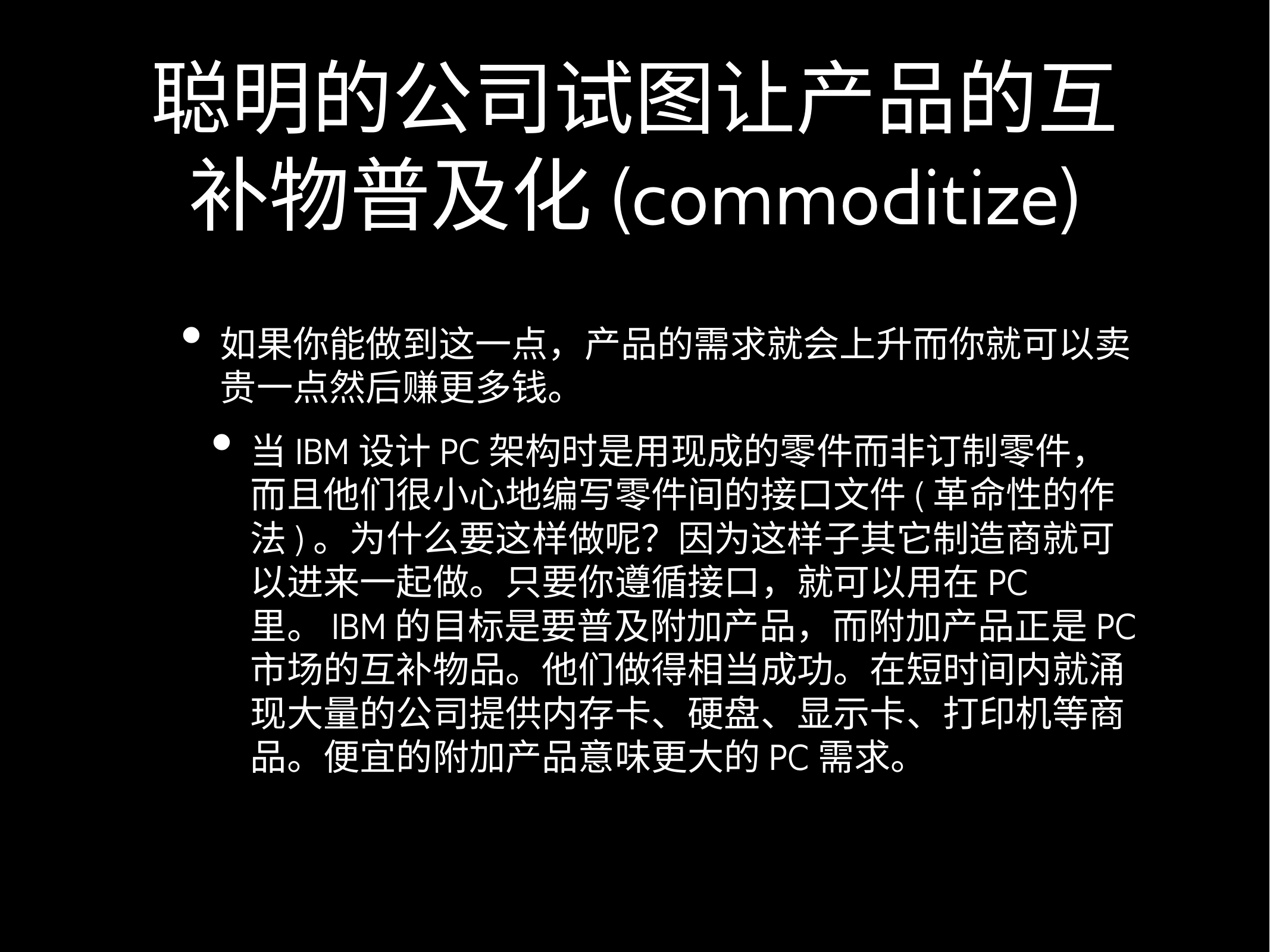

# 聪明的公司试图让产品的互补物普及化(commoditize)
如果你能做到这一点，产品的需求就会上升而你就可以卖贵一点然后赚更多钱。
当IBM设计PC架构时是用现成的零件而非订制零件，而且他们很小心地编写零件间的接口文件(革命性的作法)。为什么要这样做呢？因为这样子其它制造商就可以进来一起做。只要你遵循接口，就可以用在PC里。IBM的目标是要普及附加产品，而附加产品正是PC市场的互补物品。他们做得相当成功。在短时间内就涌现大量的公司提供内存卡、硬盘、显示卡、打印机等商品。便宜的附加产品意味更大的PC需求。